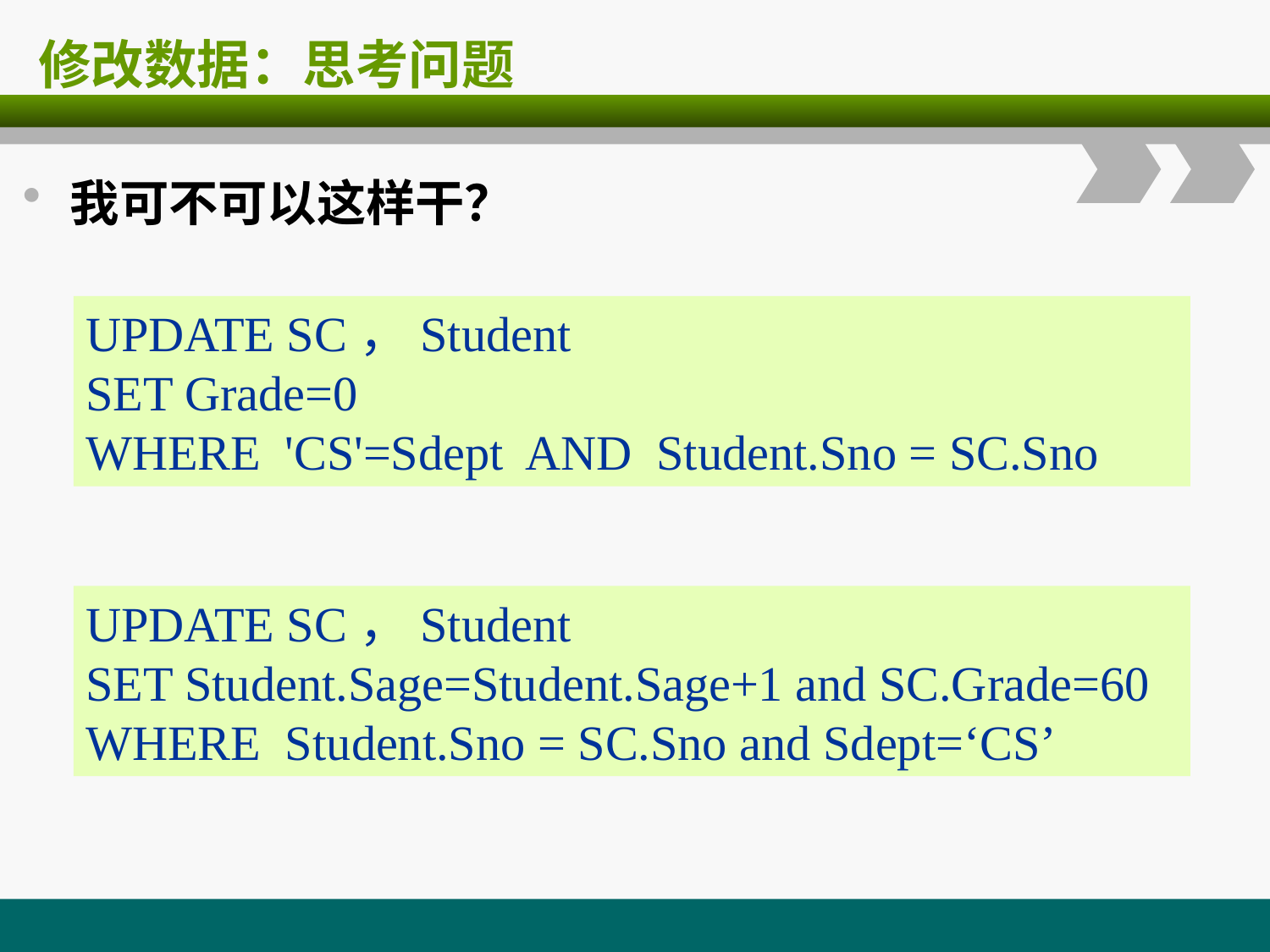

# 修改数据：思考问题
我可不可以这样干？
UPDATE SC，Student
SET Grade=0
WHERE  'CS'=Sdept  AND  Student.Sno = SC.Sno
UPDATE SC，Student
SET Student.Sage=Student.Sage+1 and SC.Grade=60
WHERE  Student.Sno = SC.Sno and Sdept=‘CS’